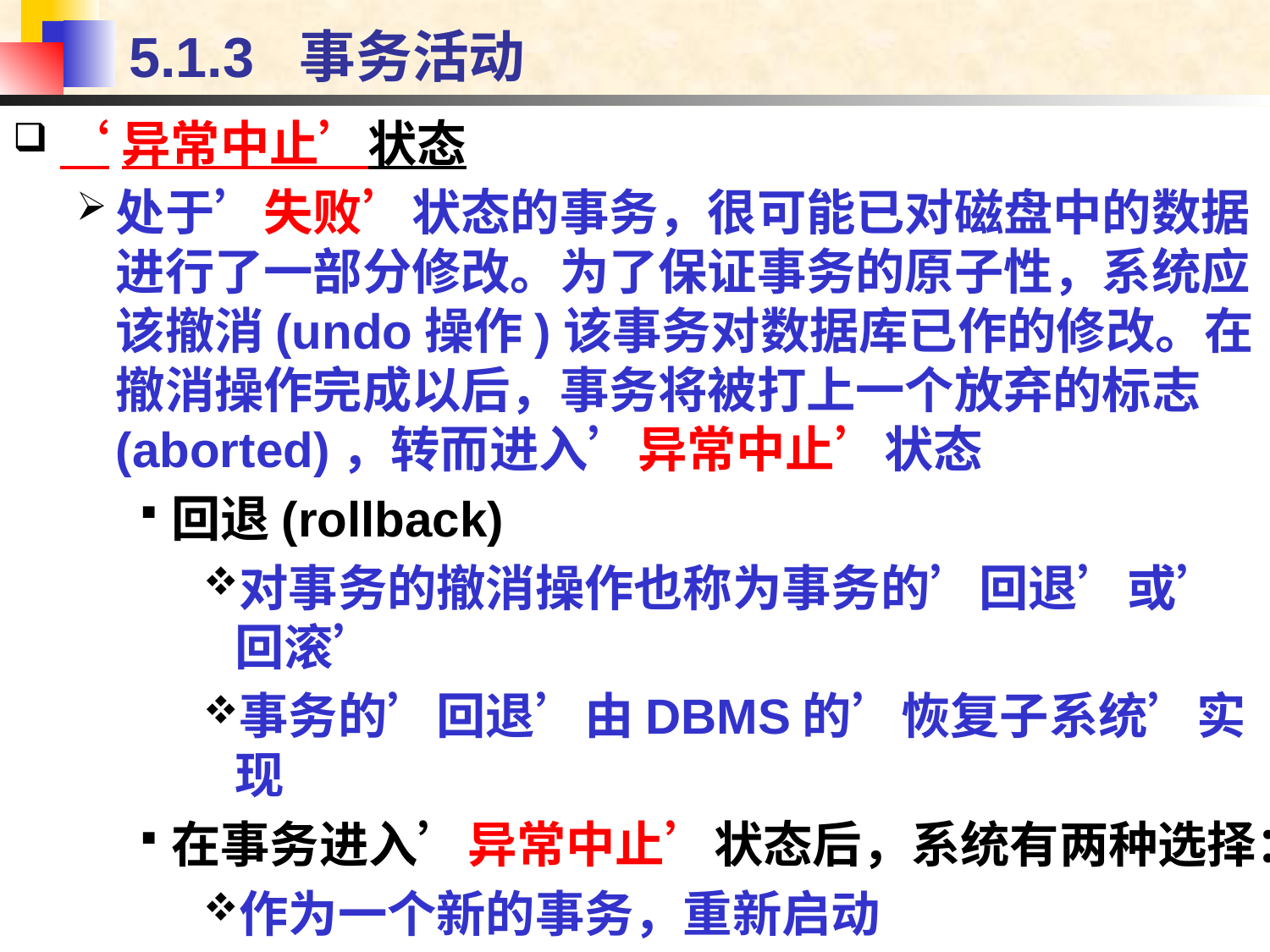

# 5.1.3  事务活动
‘异常中止’状态
处于’失败’状态的事务，很可能已对磁盘中的数据进行了一部分修改。为了保证事务的原子性，系统应该撤消(undo操作)该事务对数据库已作的修改。在撤消操作完成以后，事务将被打上一个放弃的标志(aborted)，转而进入’异常中止’状态
回退(rollback)
对事务的撤消操作也称为事务的’回退’或’回滚’
事务的’回退’由DBMS的’恢复子系统’实现
在事务进入’异常中止’状态后，系统有两种选择：
作为一个新的事务，重新启动
取消事务
24